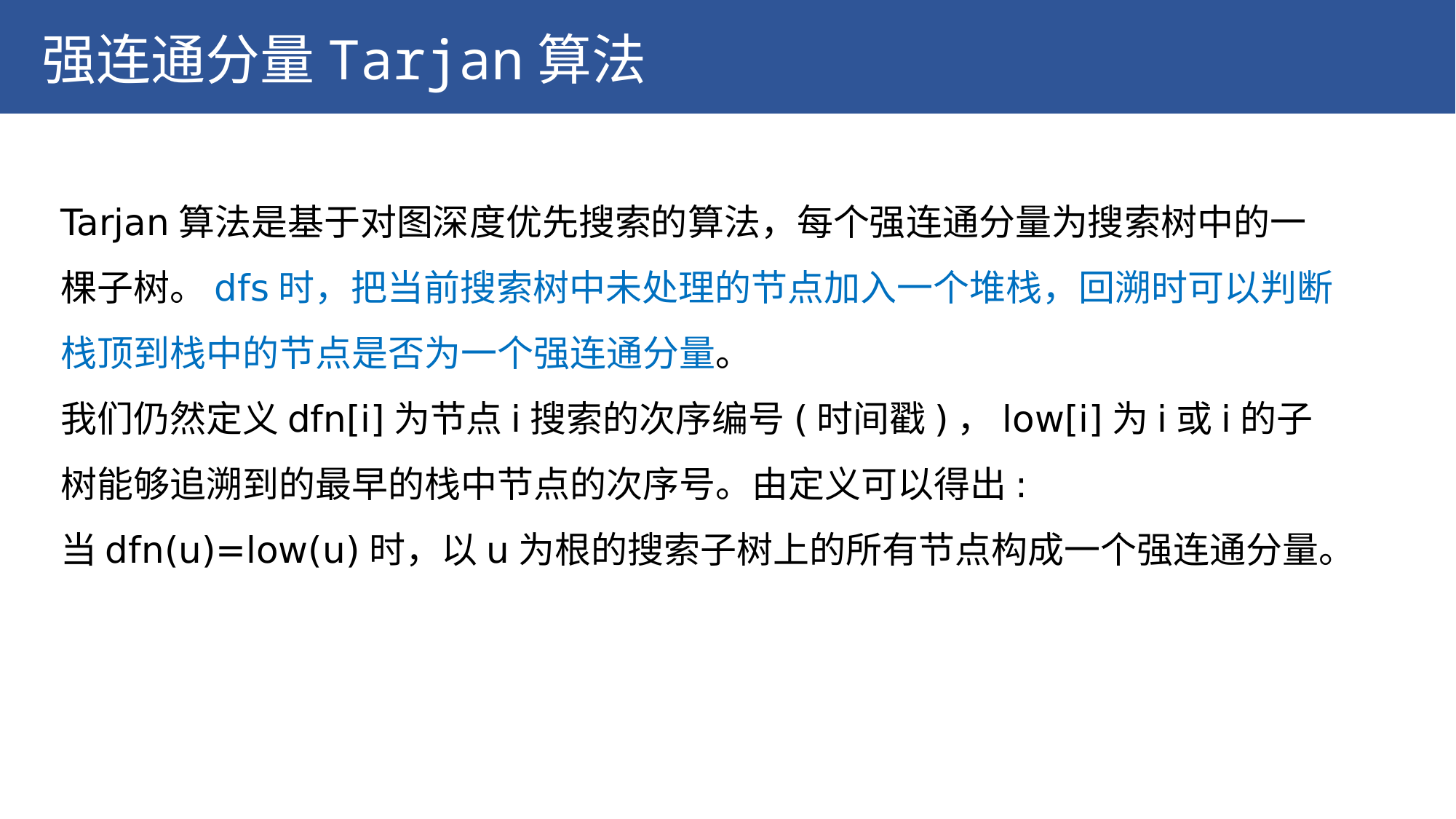

强连通分量Tarjan算法
Tarjan算法是基于对图深度优先搜索的算法，每个强连通分量为搜索树中的一棵子树。dfs时，把当前搜索树中未处理的节点加入一个堆栈，回溯时可以判断栈顶到栈中的节点是否为一个强连通分量。
我们仍然定义dfn[i]为节点i搜索的次序编号(时间戳)，low[i]为i或i的子树能够追溯到的最早的栈中节点的次序号。由定义可以得出:
当dfn(u)=low(u)时，以u为根的搜索子树上的所有节点构成一个强连通分量。